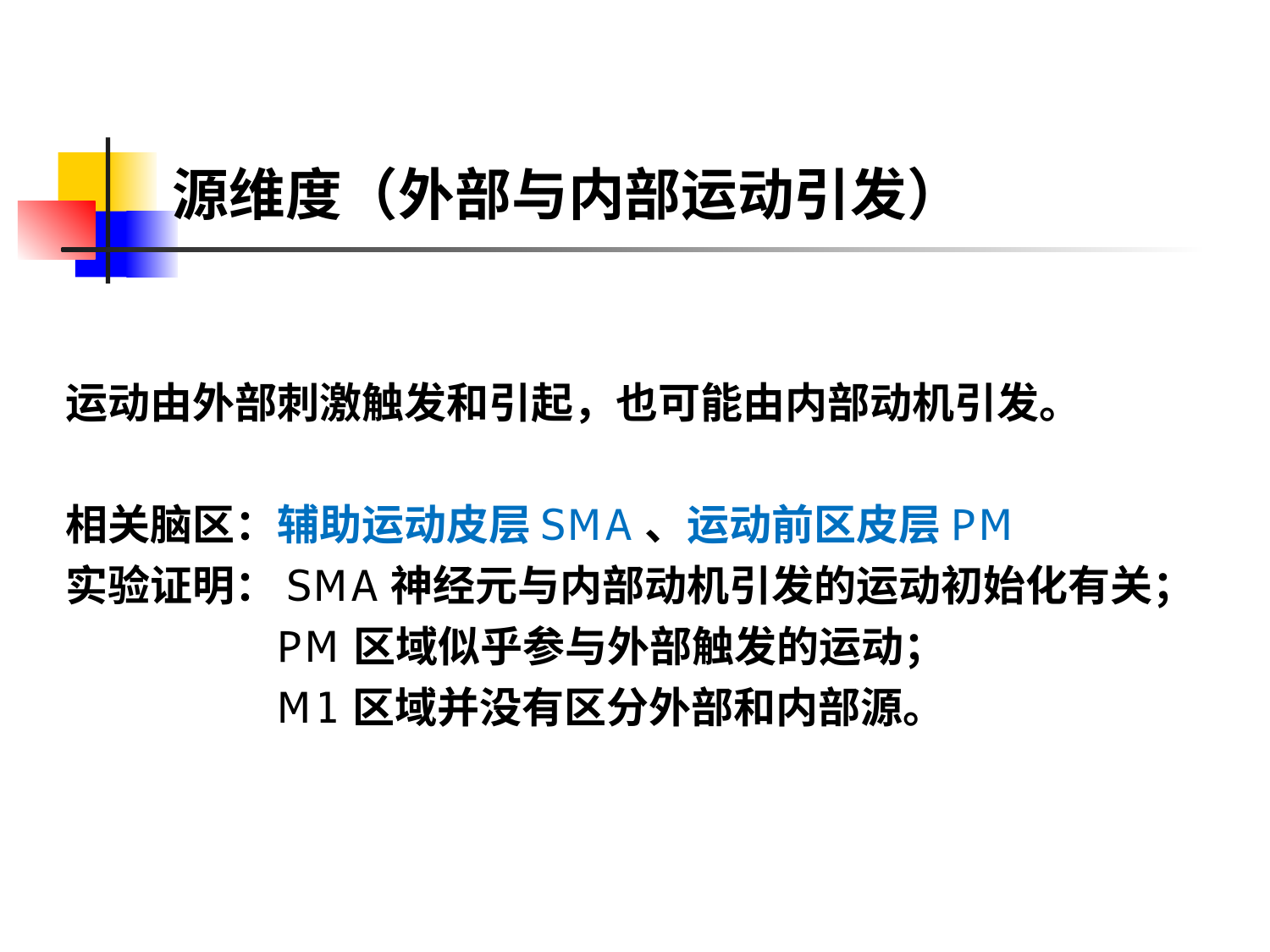

# 源维度（外部与内部运动引发）
运动由外部刺激触发和引起，也可能由内部动机引发。

相关脑区：辅助运动皮层SMA、运动前区皮层PM
实验证明：SMA神经元与内部动机引发的运动初始化有关；
                 PM区域似乎参与外部触发的运动；
                 M1区域并没有区分外部和内部源。